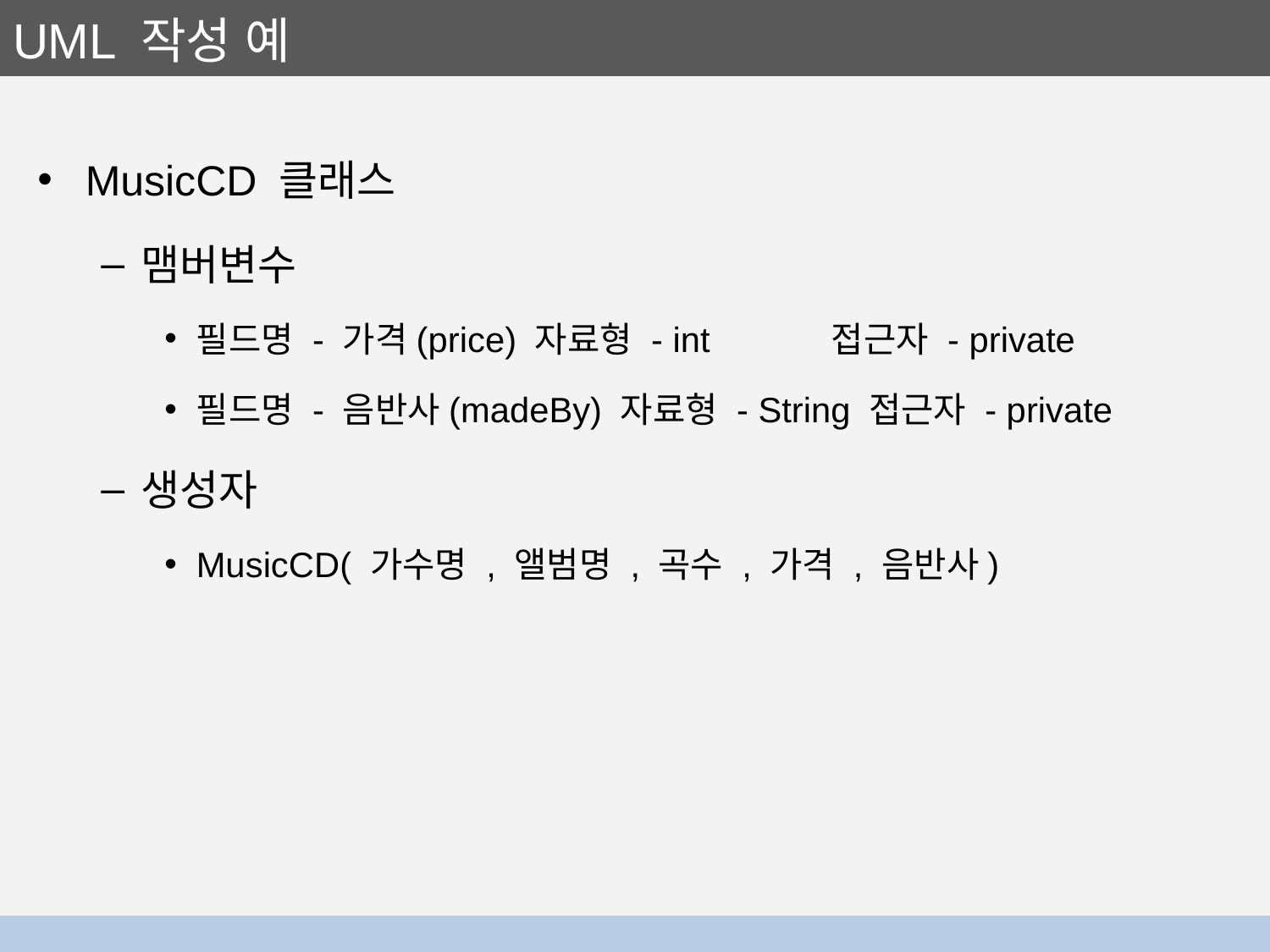

# UML 작성 예
MusicCD 클래스
맴버변수
필드명 - 가격(price) 자료형 - int 	접근자 - private
필드명 - 음반사(madeBy) 자료형 - String 접근자 - private
생성자
MusicCD( 가수명 , 앨범명 , 곡수 , 가격 , 음반사)